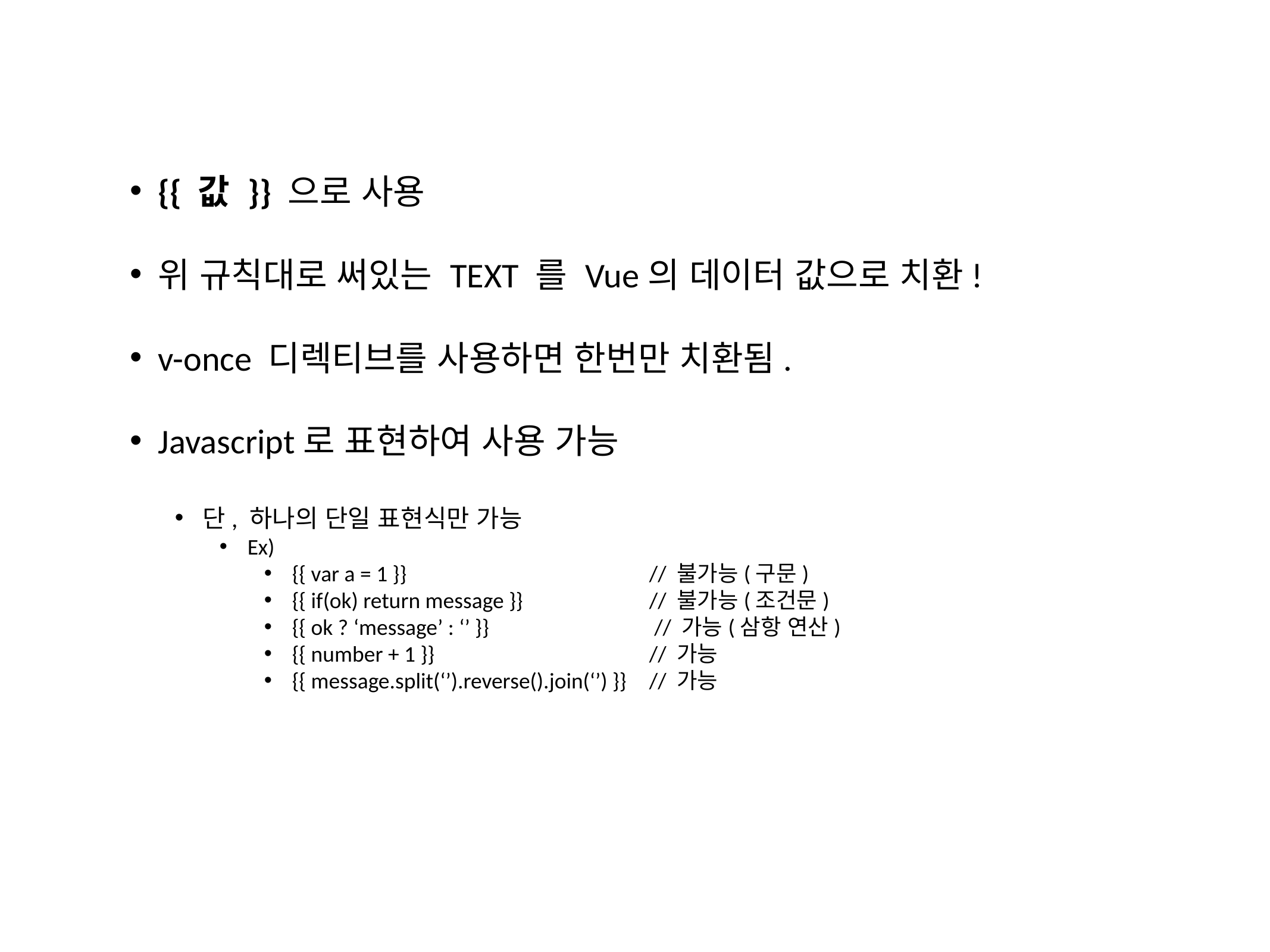

{{ 값 }} 으로 사용

위 규칙대로 써있는 TEXT 를 Vue의 데이터 값으로 치환!

v-once 디렉티브를 사용하면 한번만 치환됨.

Javascript로 표현하여 사용 가능

단, 하나의 단일 표현식만 가능
Ex)
{{ var a = 1 }}  			// 불가능(구문)
{{ if(ok) return message }}		// 불가능(조건문)
{{ ok ? ‘message’ : ‘’ }}		 // 가능(삼항 연산)
{{ number + 1 }} 			// 가능
{{ message.split(‘’).reverse().join(‘’) }} 	// 가능

²018.0².²0